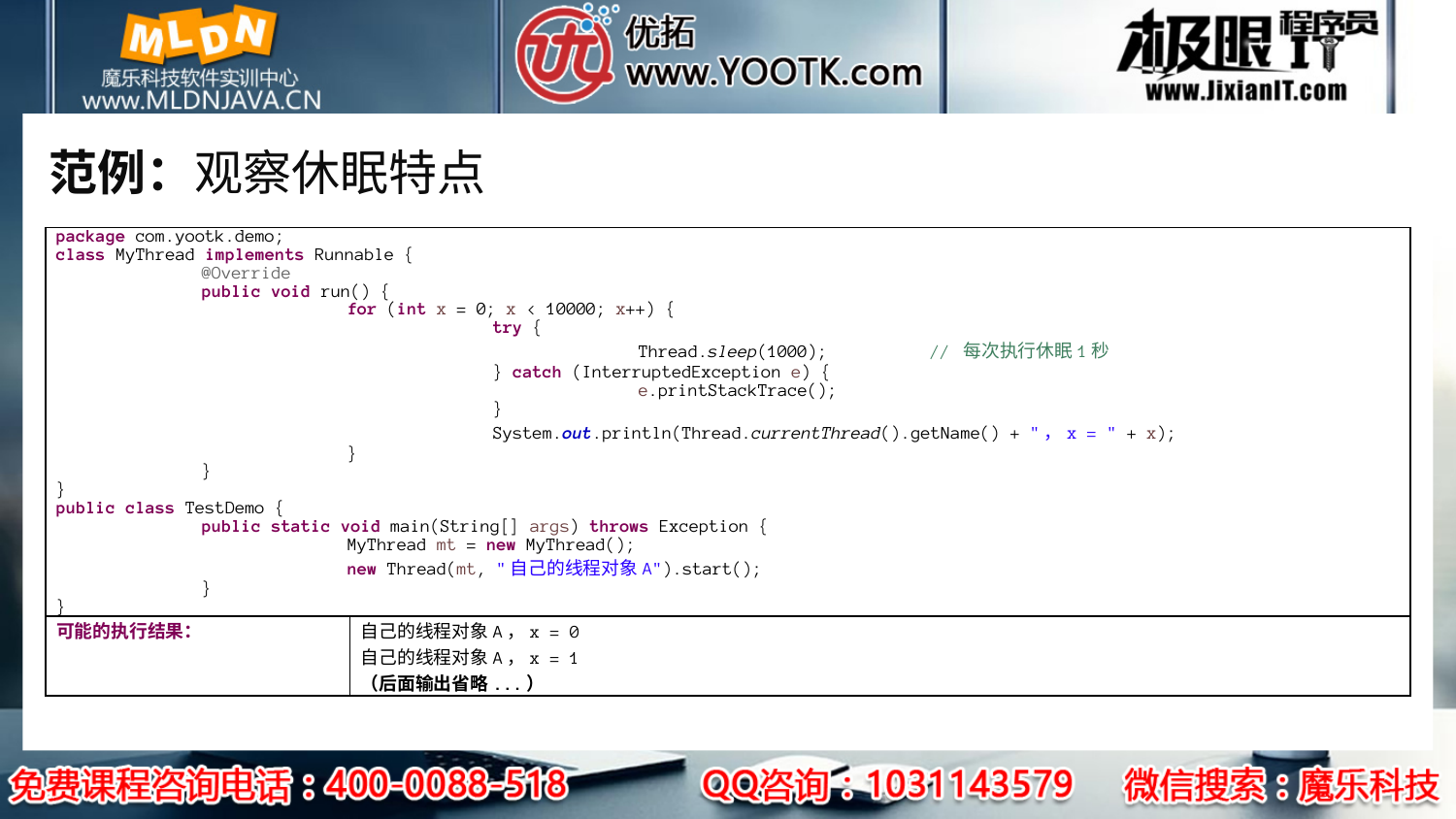

# 范例：观察休眠特点
| package com.yootk.demo; class MyThread implements Runnable { @Override public void run() { for (int x = 0; x < 10000; x++) { try { Thread.sleep(1000); // 每次执行休眠1秒 } catch (InterruptedException e) { e.printStackTrace(); } System.out.println(Thread.currentThread().getName() + "，x = " + x); } } } public class TestDemo { public static void main(String[] args) throws Exception { MyThread mt = new MyThread(); new Thread(mt, "自己的线程对象A").start(); } } |  |
| --- | --- |
| 可能的执行结果： | 自己的线程对象A，x = 0 自己的线程对象A，x = 1 （后面输出省略...） |